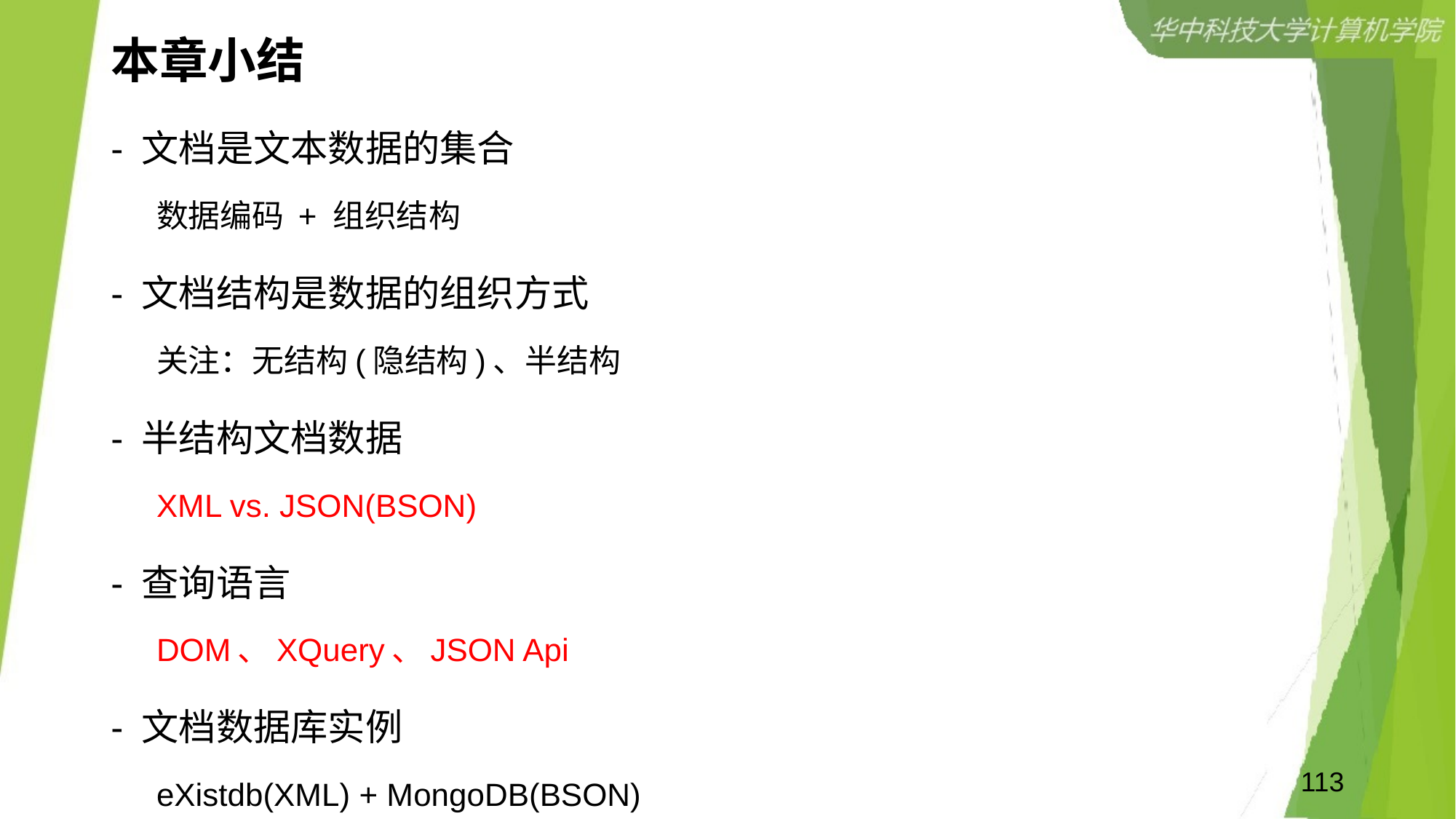

# 本章小结
- 文档是文本数据的集合
数据编码 + 组织结构
- 文档结构是数据的组织方式
关注：无结构(隐结构)、半结构
- 半结构文档数据
XML vs. JSON(BSON)
- 查询语言
DOM、XQuery、JSON Api
- 文档数据库实例
eXistdb(XML) + MongoDB(BSON)
113